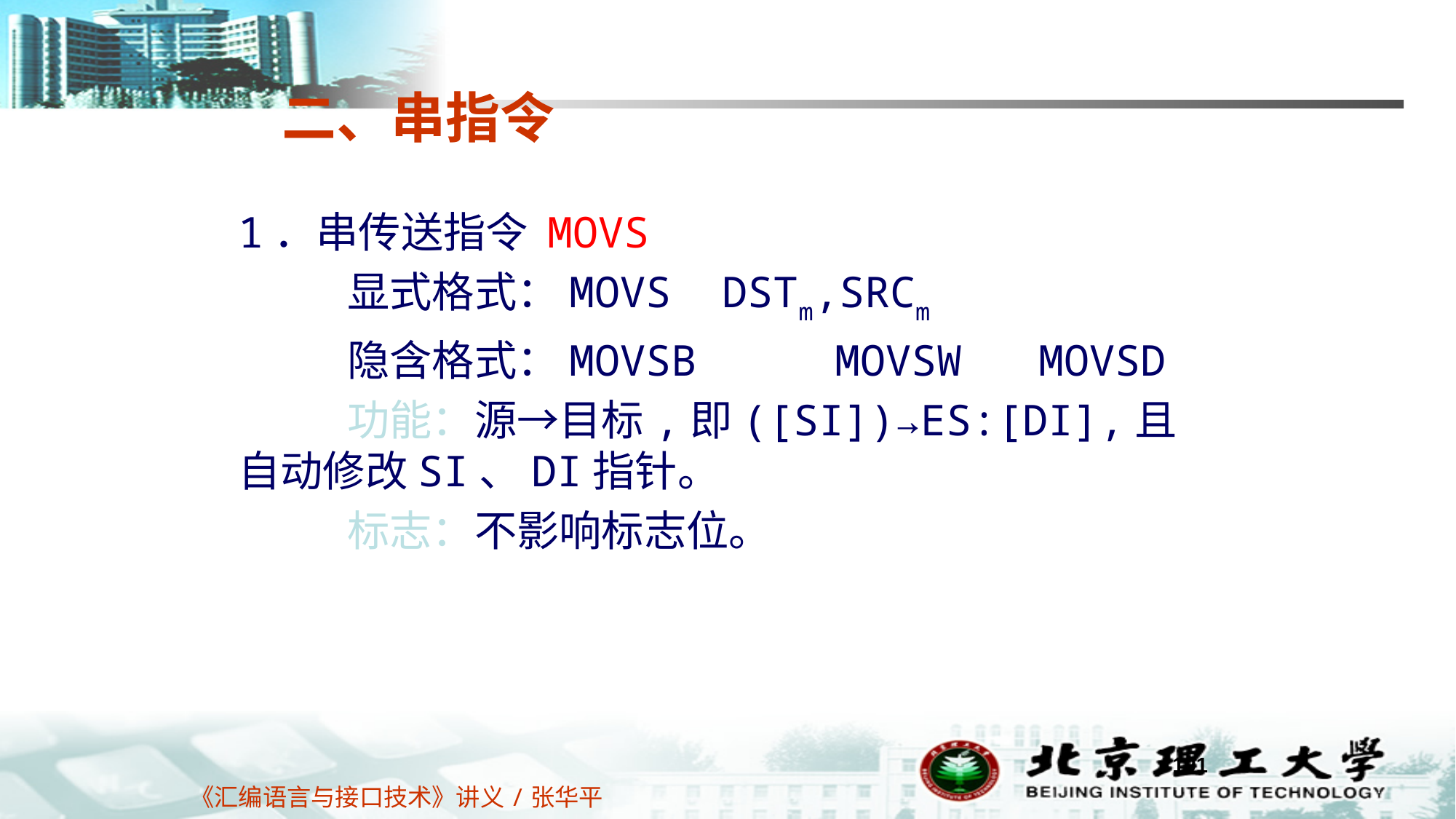

二、串指令
1．串传送指令 MOVS
	显式格式：MOVS  DSTm,SRCm
	隐含格式：MOVSB	  MOVSW   MOVSD
	功能：源→目标,即([SI])→ES:[DI],且自动修改SI、DI指针。
	标志：不影响标志位。
191